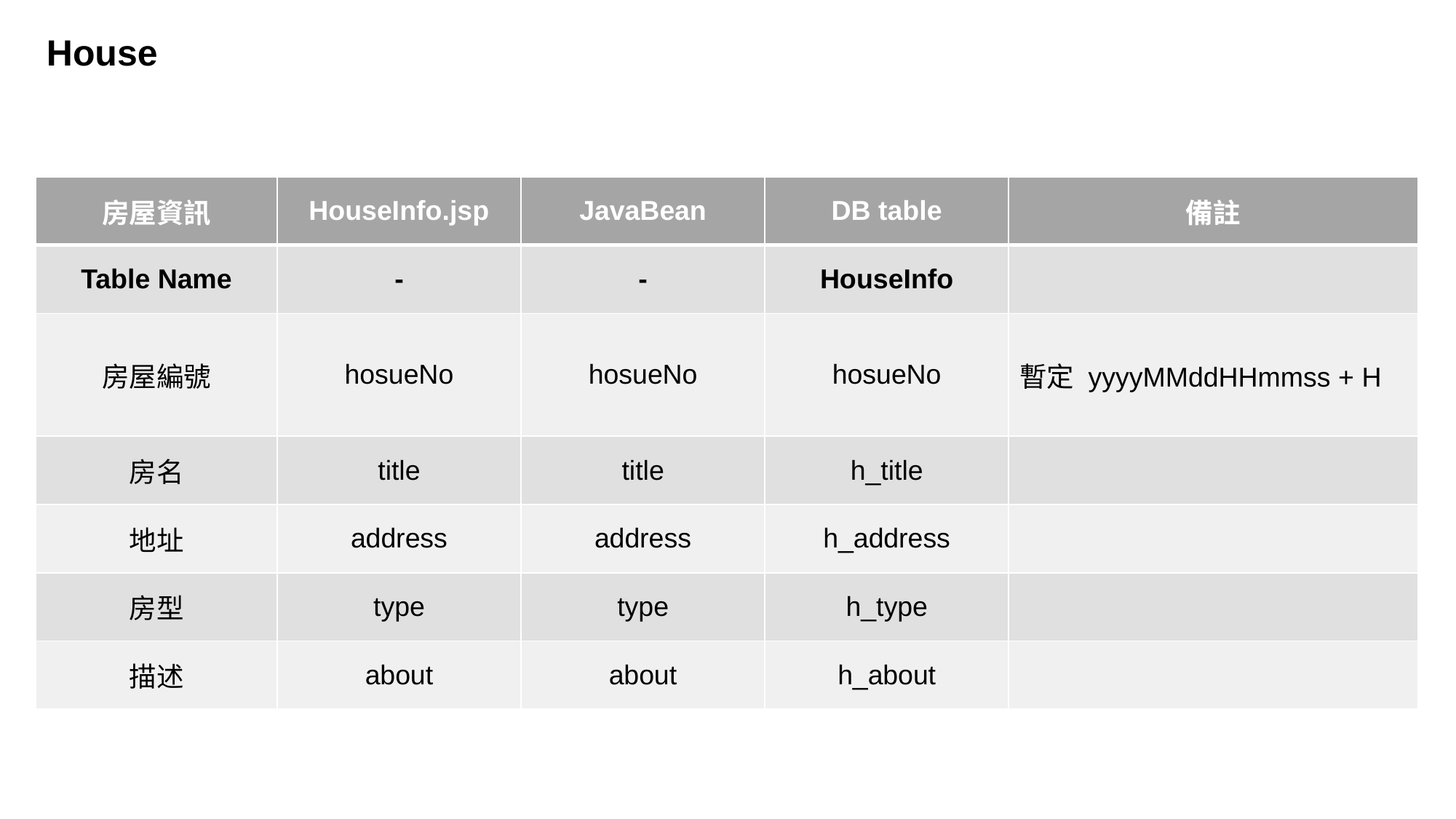

House
| 房屋資訊 | HouseInfo.jsp | JavaBean | DB table | 備註 |
| --- | --- | --- | --- | --- |
| Table Name | - | - | HouseInfo |  |
| 房屋編號 | hosueNo | hosueNo | hosueNo | 暫定 yyyyMMddHHmmss + H |
| 房名 | title | title | h\_title |  |
| 地址 | address | address | h\_address |  |
| 房型 | type | type | h\_type |  |
| 描述 | about | about | h\_about |  |